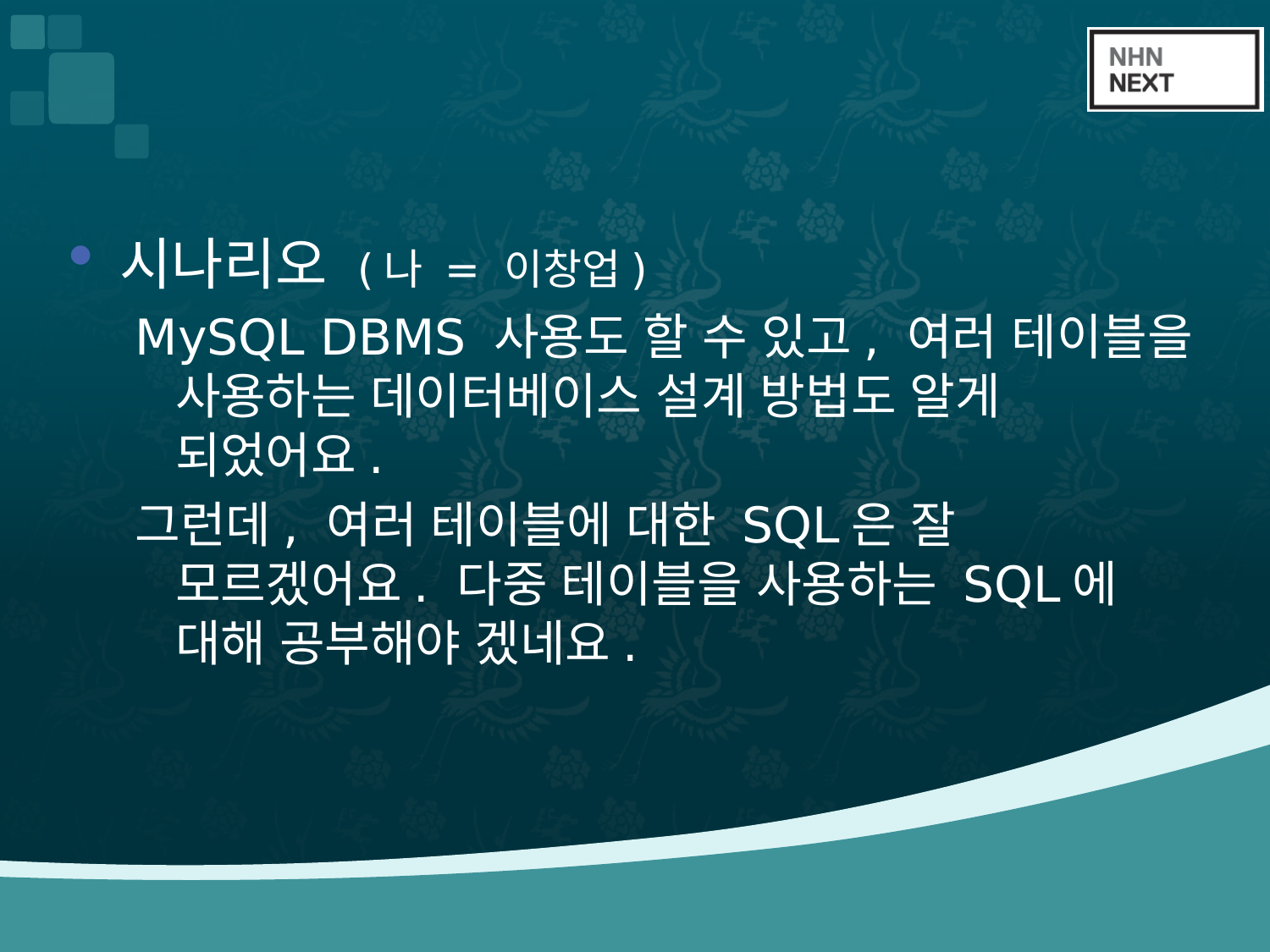

#
시나리오 (나 = 이창업)
MySQL DBMS 사용도 할 수 있고, 여러 테이블을 사용하는 데이터베이스 설계 방법도 알게 되었어요.
그런데, 여러 테이블에 대한 SQL은 잘 모르겠어요. 다중 테이블을 사용하는 SQL에 대해 공부해야 겠네요.